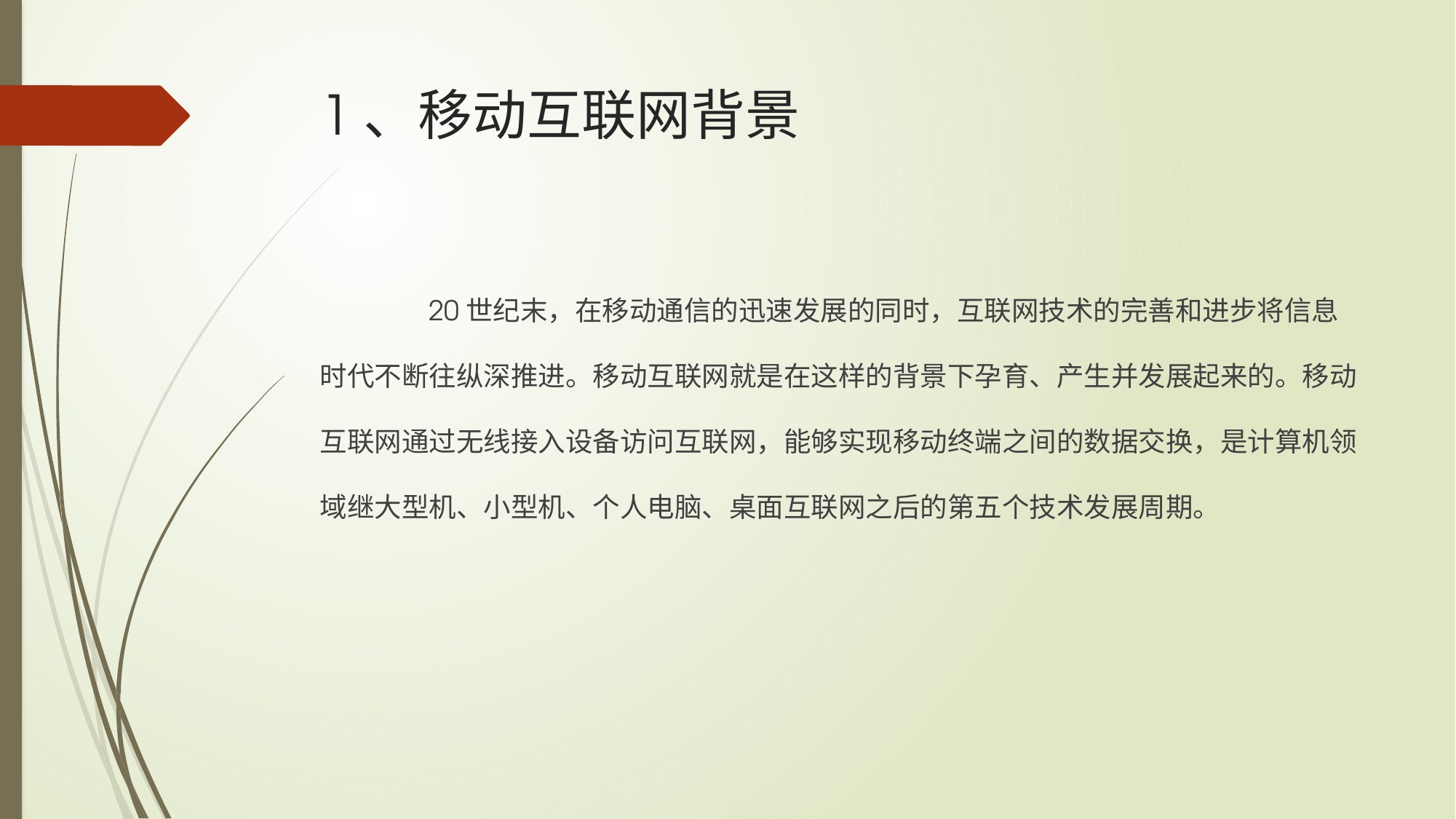

# 1、移动互联网背景
	20世纪末，在移动通信的迅速发展的同时，互联网技术的完善和进步将信息时代不断往纵深推进。移动互联网就是在这样的背景下孕育、产生并发展起来的。移动互联网通过无线接入设备访问互联网，能够实现移动终端之间的数据交换，是计算机领域继大型机、小型机、个人电脑、桌面互联网之后的第五个技术发展周期。